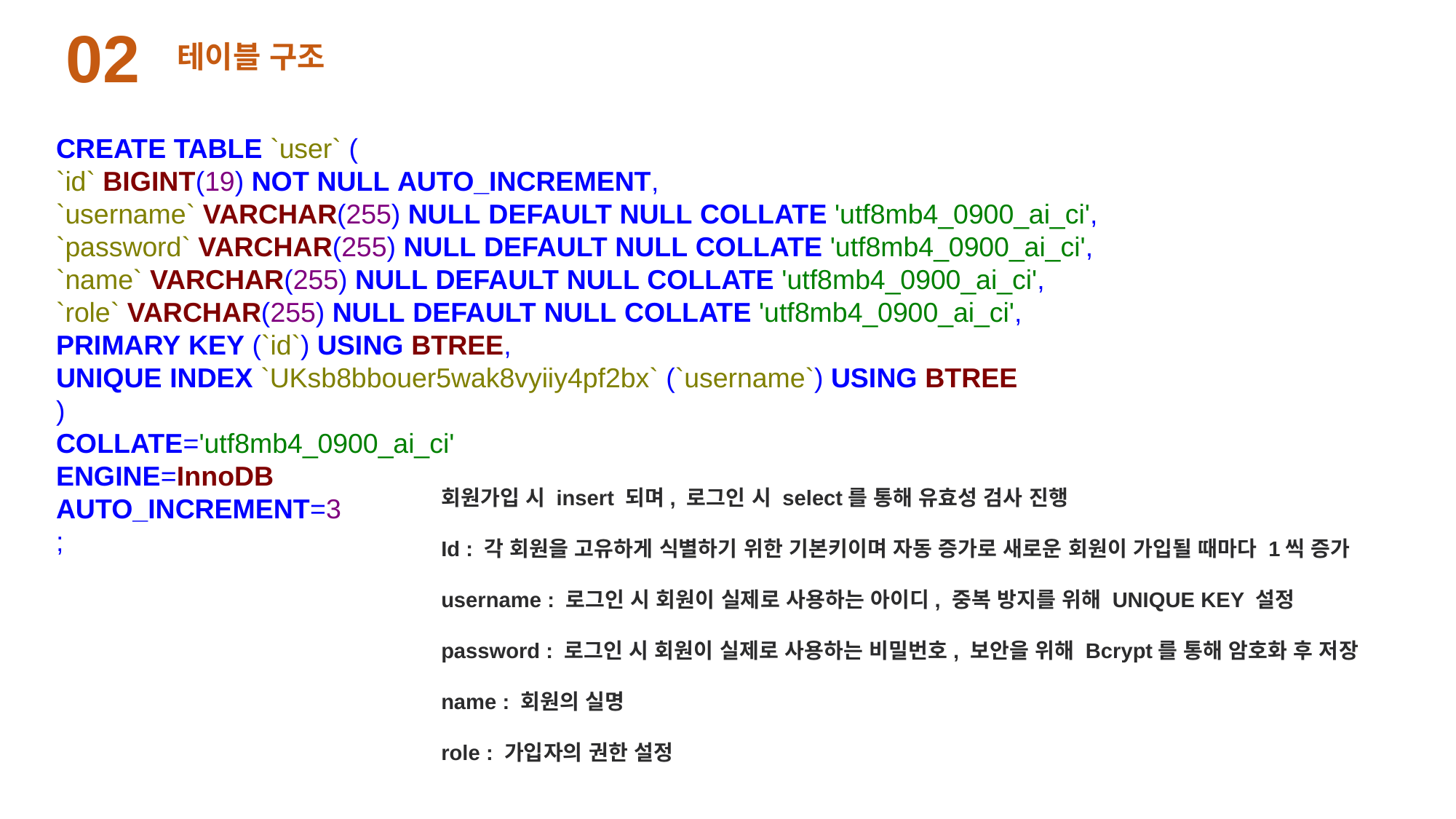

02
테이블 구조
CREATE TABLE `user` (
`id` BIGINT(19) NOT NULL AUTO_INCREMENT,
`username` VARCHAR(255) NULL DEFAULT NULL COLLATE 'utf8mb4_0900_ai_ci',
`password` VARCHAR(255) NULL DEFAULT NULL COLLATE 'utf8mb4_0900_ai_ci',
`name` VARCHAR(255) NULL DEFAULT NULL COLLATE 'utf8mb4_0900_ai_ci',
`role` VARCHAR(255) NULL DEFAULT NULL COLLATE 'utf8mb4_0900_ai_ci',
PRIMARY KEY (`id`) USING BTREE,
UNIQUE INDEX `UKsb8bbouer5wak8vyiiy4pf2bx` (`username`) USING BTREE
)
COLLATE='utf8mb4_0900_ai_ci'
ENGINE=InnoDB
AUTO_INCREMENT=3
;

회원가입 시 insert 되며, 로그인 시 select를 통해 유효성 검사 진행

Id : 각 회원을 고유하게 식별하기 위한 기본키이며 자동 증가로 새로운 회원이 가입될 때마다 1씩 증가

username : 로그인 시 회원이 실제로 사용하는 아이디, 중복 방지를 위해 UNIQUE KEY 설정

password : 로그인 시 회원이 실제로 사용하는 비밀번호, 보안을 위해 Bcrypt를 통해 암호화 후 저장

name : 회원의 실명

role : 가입자의 권한 설정